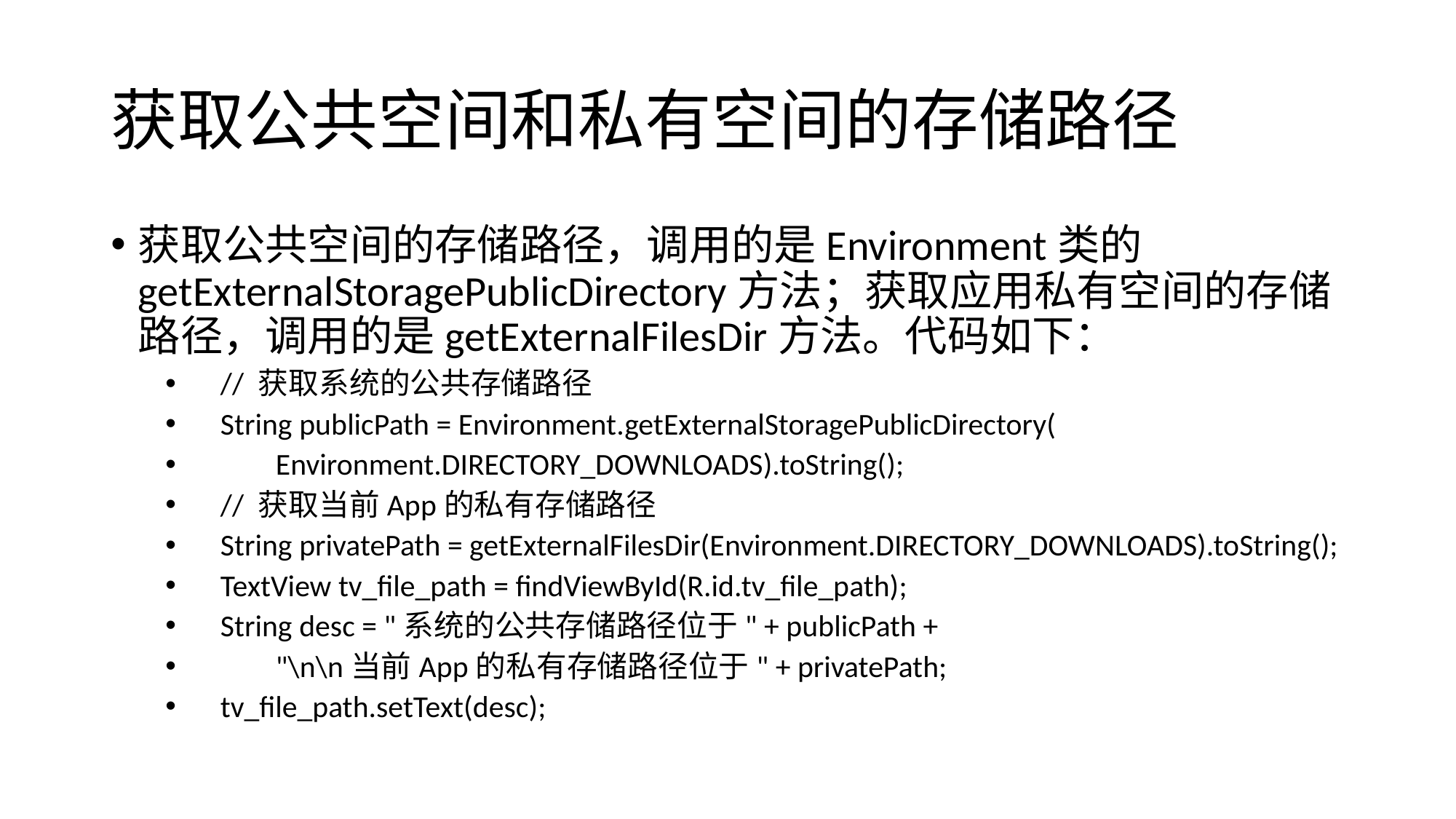

# 获取公共空间和私有空间的存储路径
获取公共空间的存储路径，调用的是Environment类的getExternalStoragePublicDirectory方法；获取应用私有空间的存储路径，调用的是getExternalFilesDir方法。代码如下：
    // 获取系统的公共存储路径
    String publicPath = Environment.getExternalStoragePublicDirectory(
            Environment.DIRECTORY_DOWNLOADS).toString();
    // 获取当前App的私有存储路径
    String privatePath = getExternalFilesDir(Environment.DIRECTORY_DOWNLOADS).toString();
    TextView tv_file_path = findViewById(R.id.tv_file_path);
    String desc = "系统的公共存储路径位于" + publicPath +
            "\n\n当前App的私有存储路径位于" + privatePath;
    tv_file_path.setText(desc);